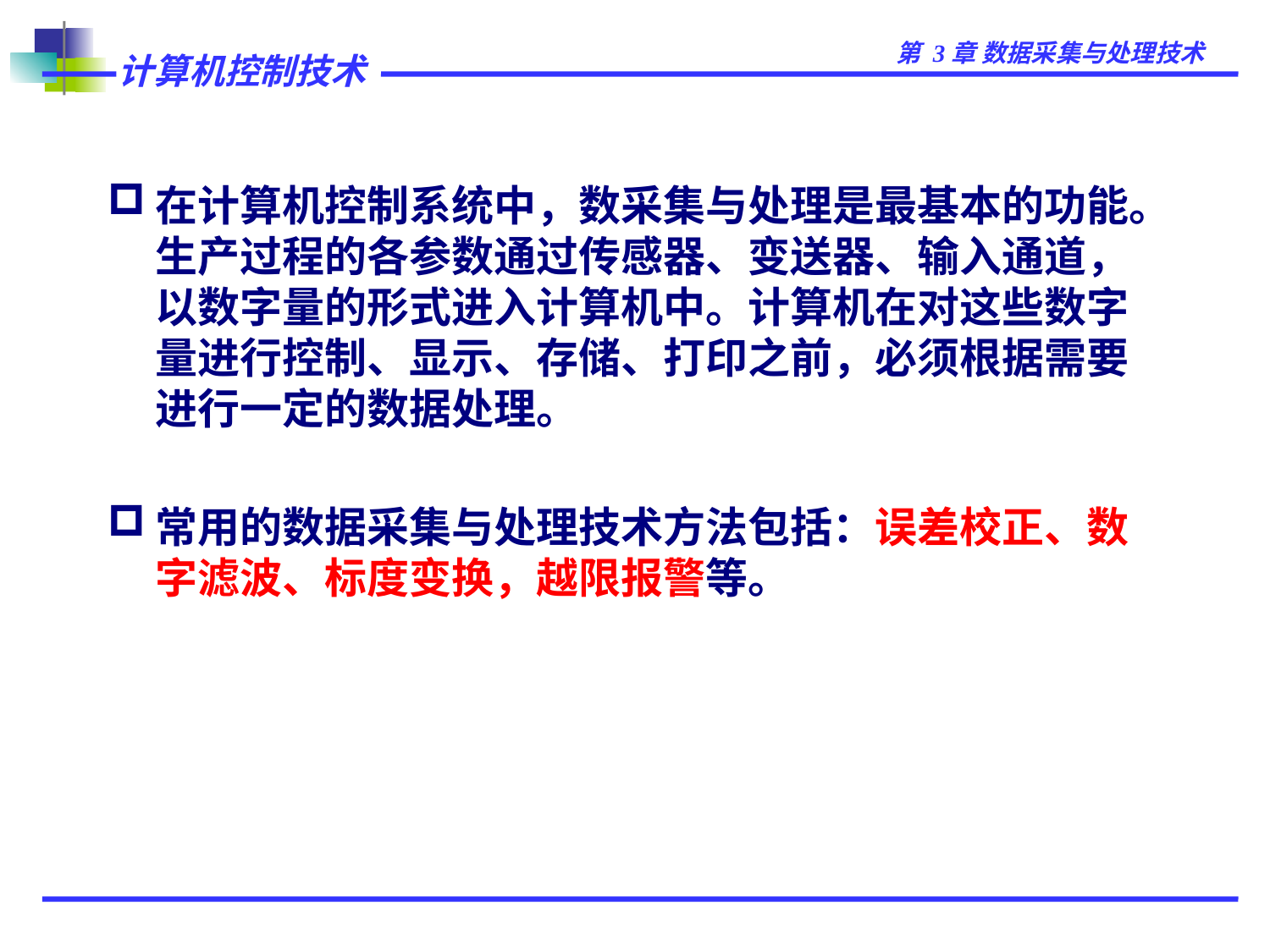

在计算机控制系统中，数采集与处理是最基本的功能。生产过程的各参数通过传感器、变送器、输入通道，以数字量的形式进入计算机中。计算机在对这些数字量进行控制、显示、存储、打印之前，必须根据需要进行一定的数据处理。

常用的数据采集与处理技术方法包括：误差校正、数字滤波、标度变换，越限报警等。